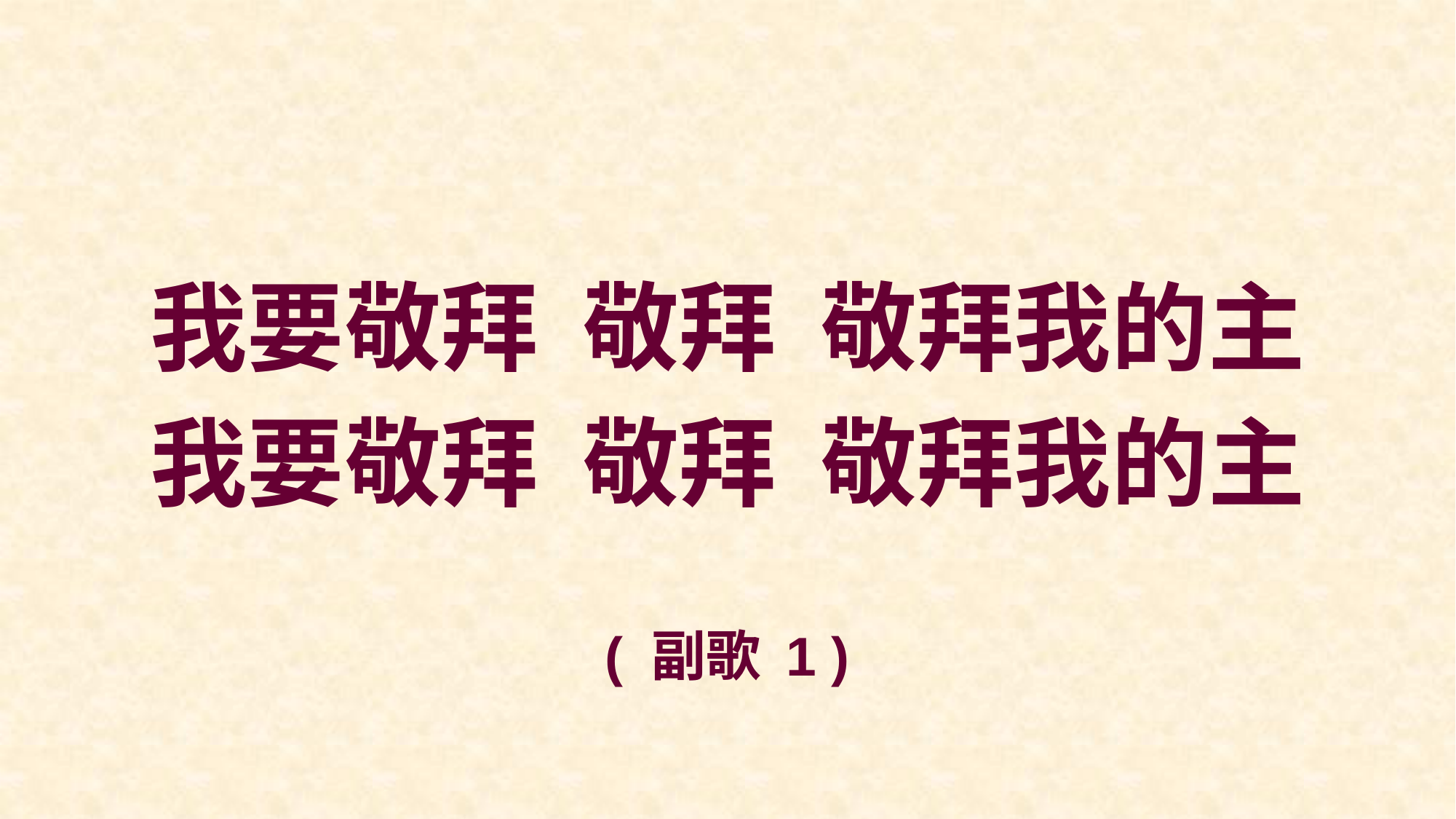

我要敬拜  敬拜  敬拜我的主
我要敬拜  敬拜  敬拜我的主
( 副歌 1 )